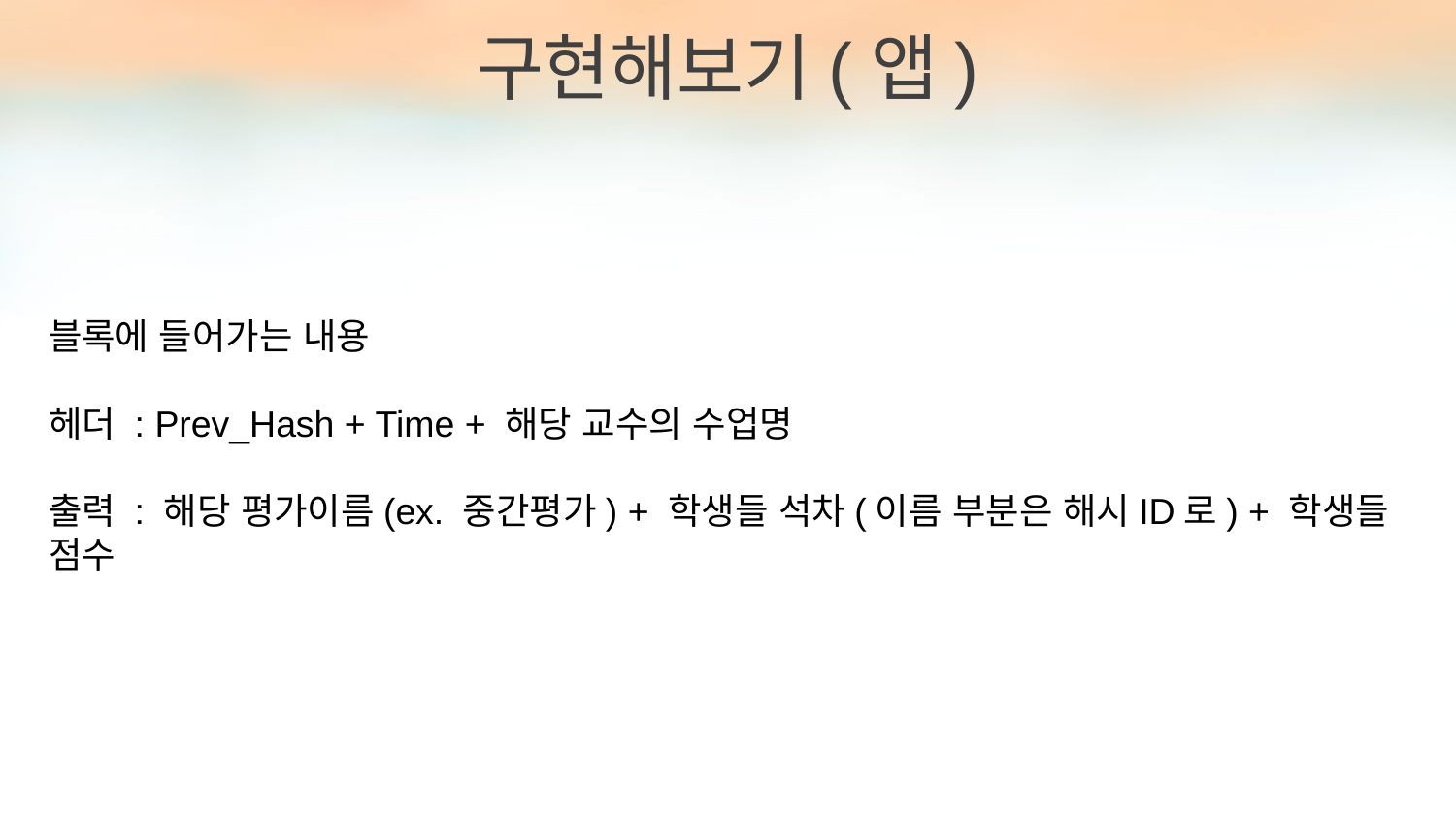

구현해보기(앱)
블록에 들어가는 내용

헤더 : Prev_Hash + Time + 해당 교수의 수업명

출력 : 해당 평가이름(ex. 중간평가) + 학생들 석차(이름 부분은 해시ID로) + 학생들 점수